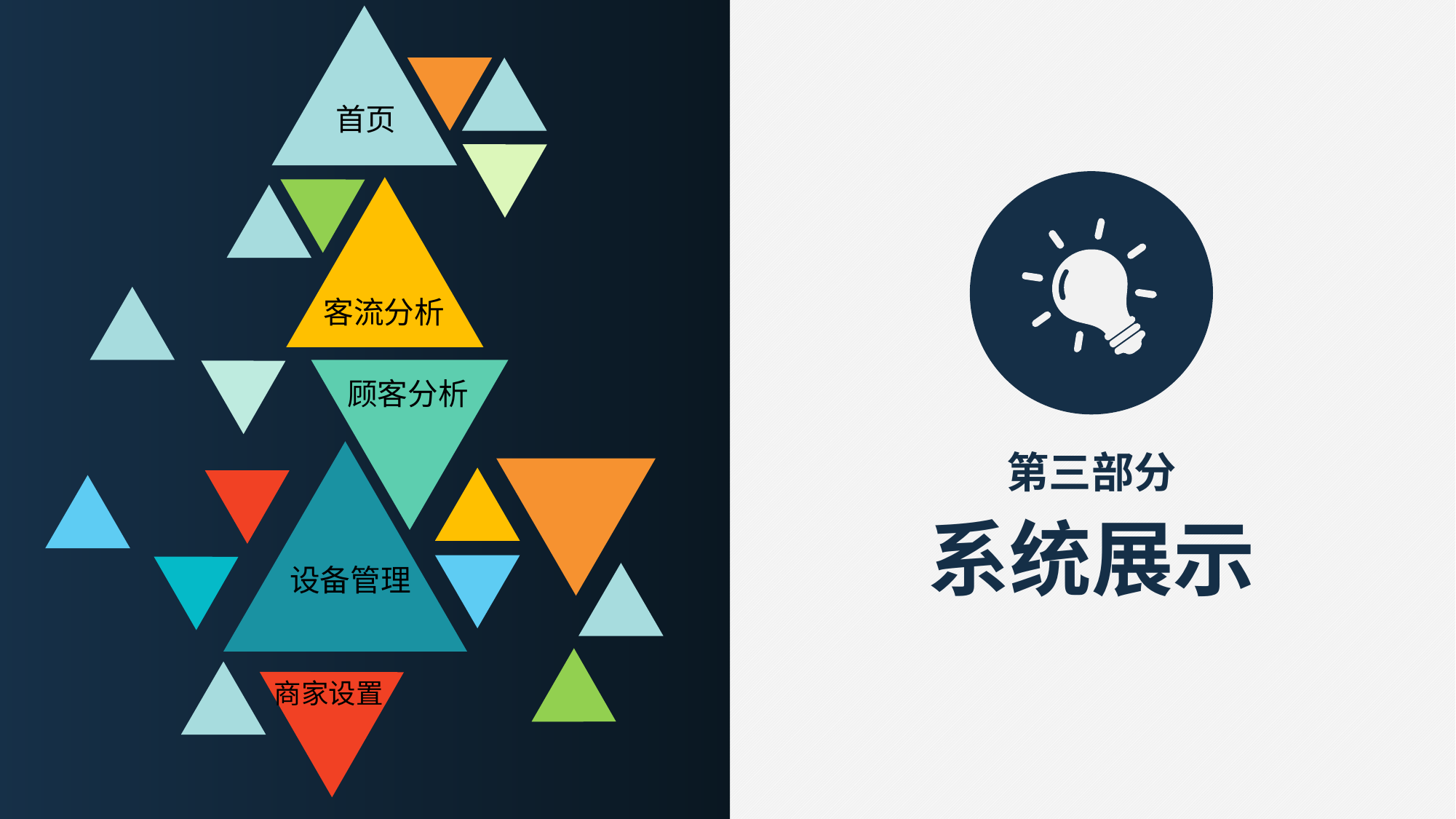

首页

客流分析

顾客分析
第三部分

系统展示

设备管理

商家设置